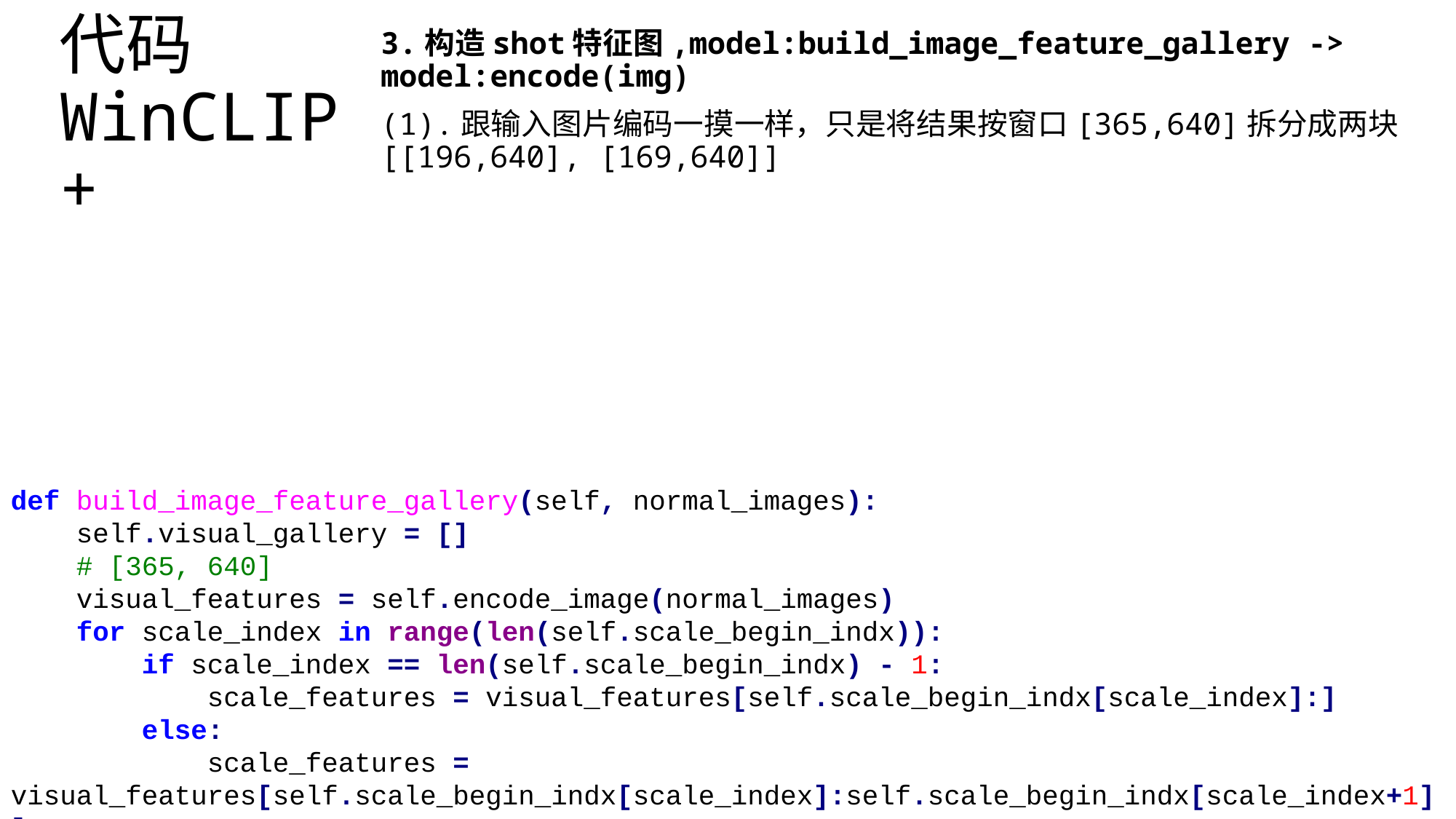

3.构造shot特征图,model:build_image_feature_gallery -> model:encode(img)
(1).跟输入图片编码一摸一样，只是将结果按窗口[365,640]拆分成两块[[196,640], [169,640]]
# 代码 WinCLIP+
def build_image_feature_gallery(self, normal_images):
    self.visual_gallery = []
    # [365, 640]
    visual_features = self.encode_image(normal_images)
    for scale_index in range(len(self.scale_begin_indx)):
        if scale_index == len(self.scale_begin_indx) - 1:
            scale_features = visual_features[self.scale_begin_indx[scale_index]:]
        else:
            scale_features = visual_features[self.scale_begin_indx[scale_index]:self.scale_begin_indx[scale_index+1]]
        self.visual_gallery += [torch.cat(scale_features, dim=0)]